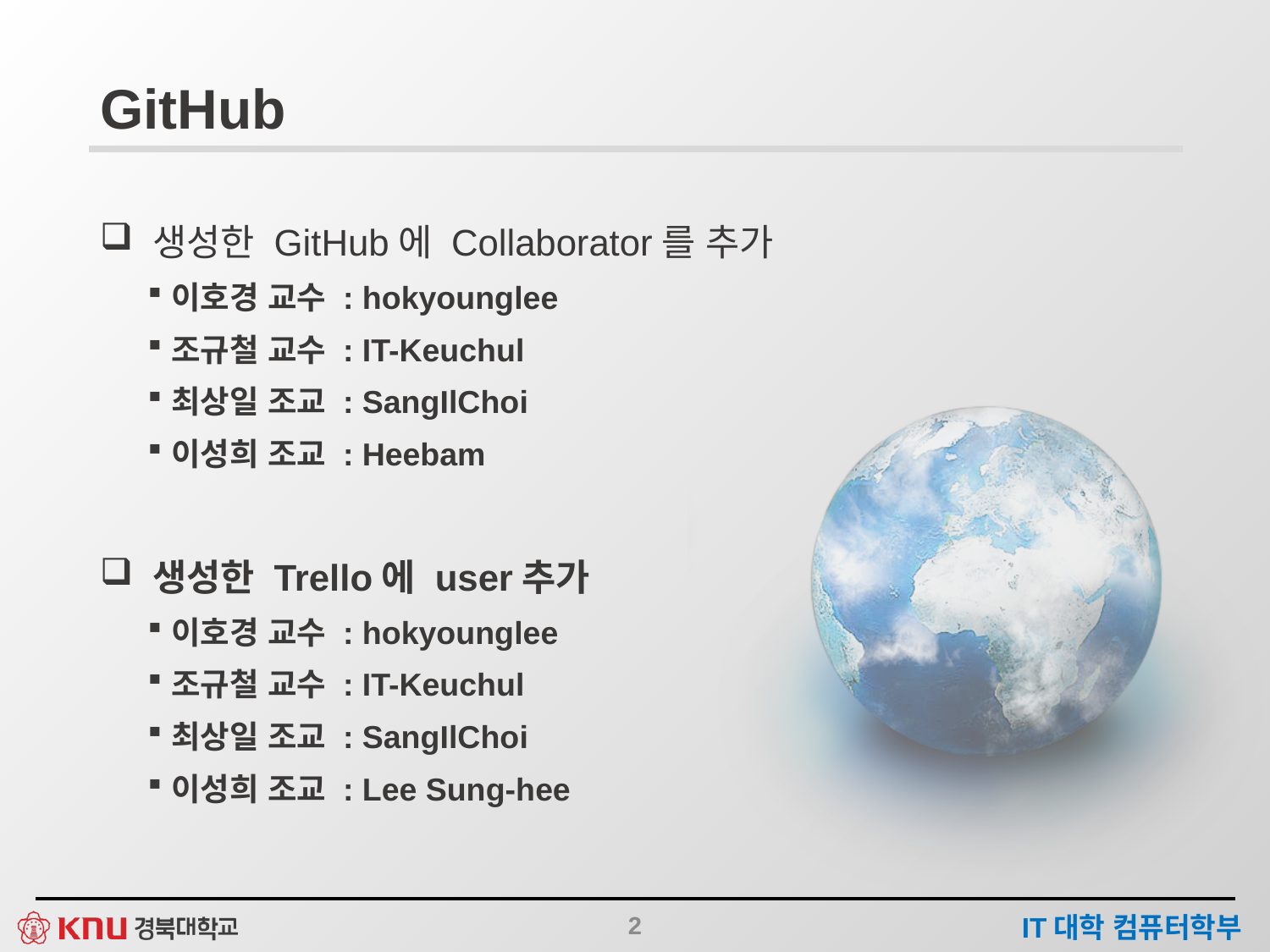

# GitHub
 생성한 GitHub에 Collaborator를 추가
이호경 교수 : hokyounglee
조규철 교수 : IT-Keuchul
최상일 조교 : SangIlChoi
이성희 조교 : Heebam

 생성한 Trello에 user추가
이호경 교수 : hokyounglee
조규철 교수 : IT-Keuchul
최상일 조교 : SangIlChoi
이성희 조교 : Lee Sung-hee

2